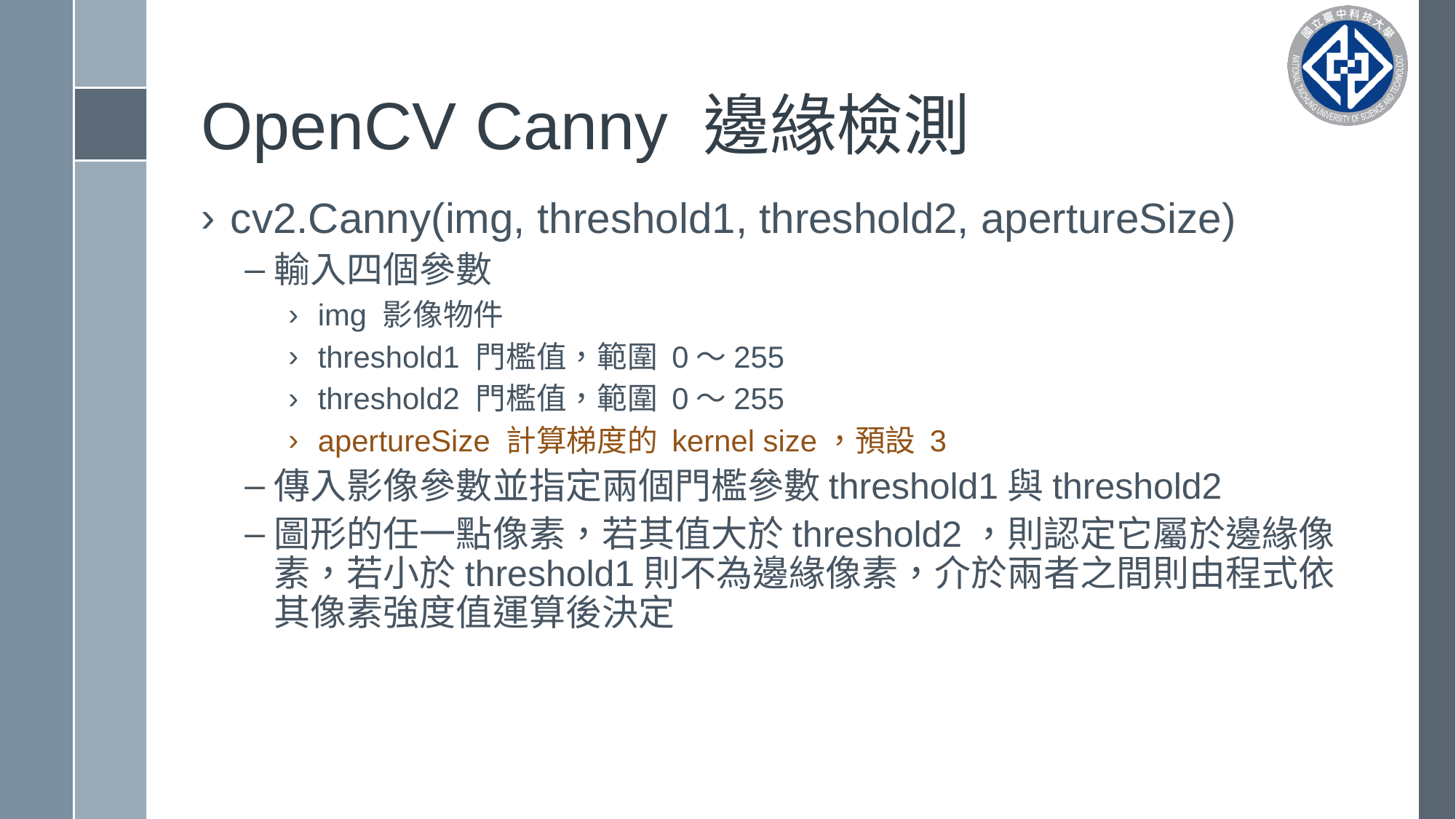

# OpenCV Canny 邊緣檢測
cv2.Canny(img, threshold1, threshold2, apertureSize)
輸入四個參數
img 影像物件
threshold1 門檻值，範圍 0～255
threshold2 門檻值，範圍 0～255
apertureSize 計算梯度的 kernel size，預設 3
傳入影像參數並指定兩個門檻參數threshold1與threshold2
圖形的任一點像素，若其值大於threshold2，則認定它屬於邊緣像素，若小於threshold1則不為邊緣像素，介於兩者之間則由程式依其像素強度值運算後決定